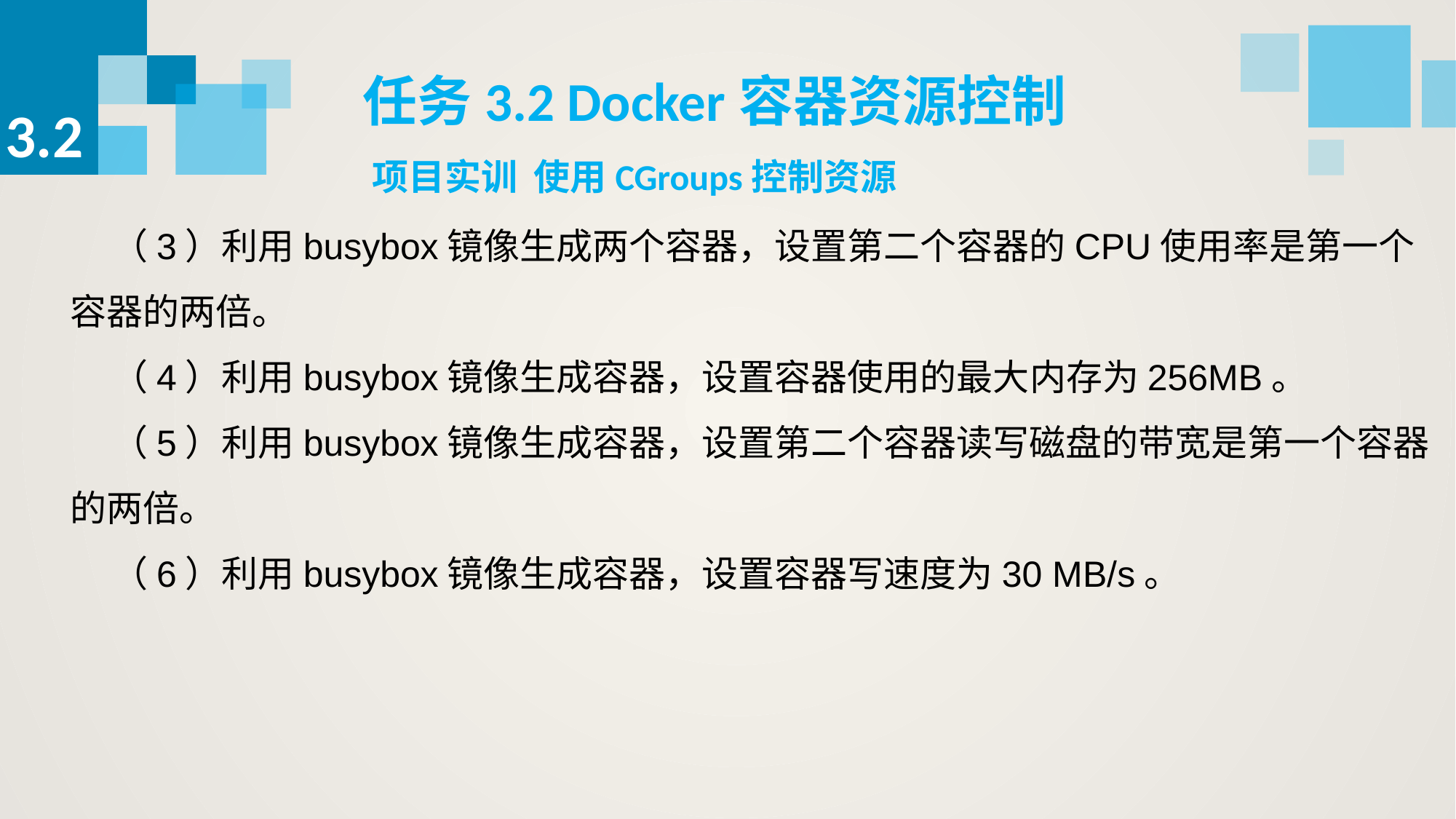

任务3.2 Docker容器资源控制
3.2
项目实训  使用CGroups控制资源
    （3）利用busybox镜像生成两个容器，设置第二个容器的CPU使用率是第一个容器的两倍。
    （4）利用busybox镜像生成容器，设置容器使用的最大内存为256MB。
    （5）利用busybox镜像生成容器，设置第二个容器读写磁盘的带宽是第一个容器的两倍。
    （6）利用busybox镜像生成容器，设置容器写速度为30 MB/s。